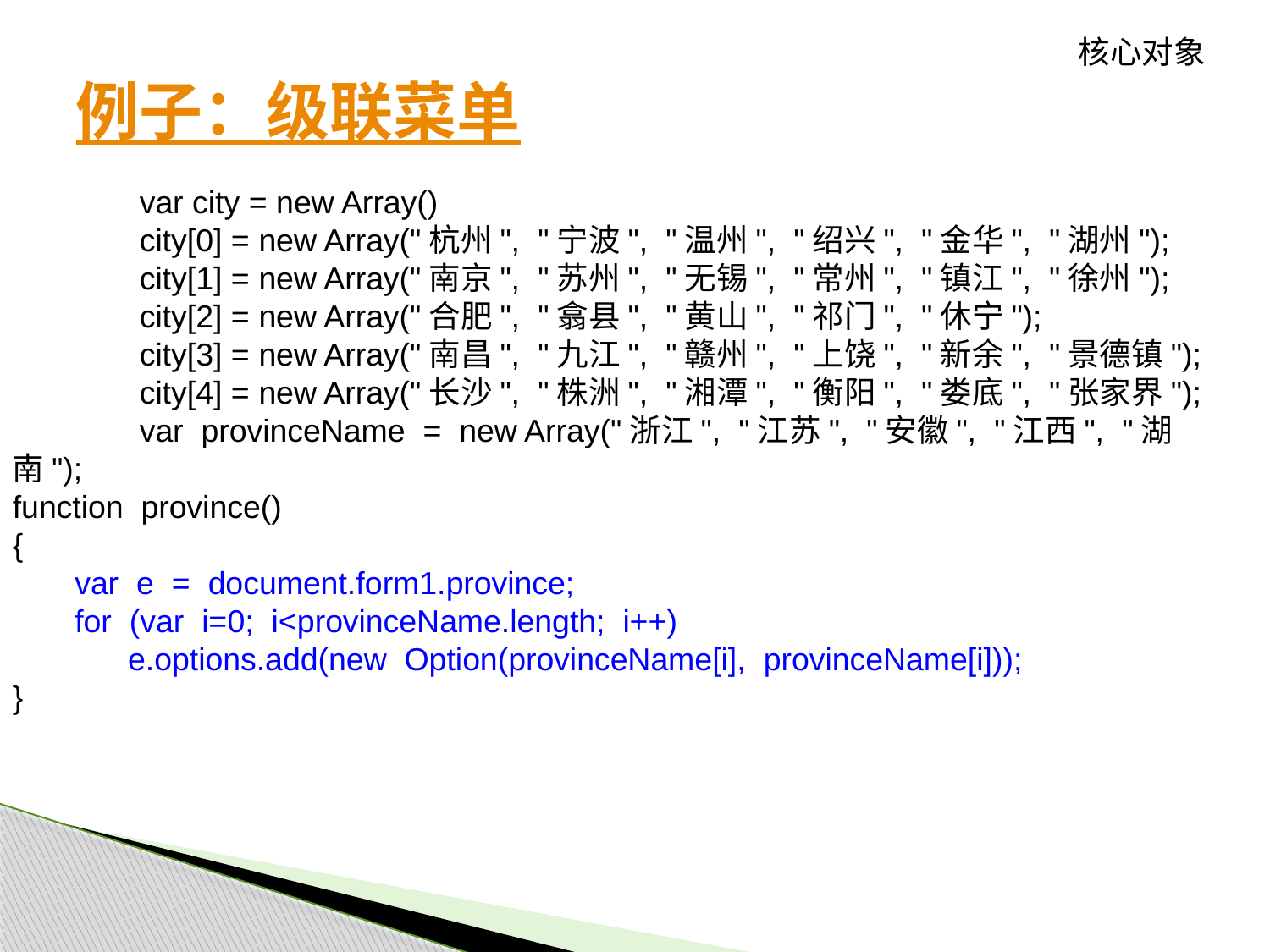

核心对象
# 例子：级联菜单
	var city = new Array()
	city[0] = new Array("杭州",  "宁波",  "温州",  "绍兴",  "金华",  "湖州");
	city[1] = new Array("南京",  "苏州",  "无锡",  "常州",  "镇江",  "徐州");
	city[2] = new Array("合肥",  "翕县",  "黄山",  "祁门",  "休宁");
	city[3] = new Array("南昌",  "九江",  "赣州",  "上饶",  "新余",  "景德镇");
	city[4] = new Array("长沙",  "株洲",  "湘潭",  "衡阳",  "娄底",  "张家界");
 	var  provinceName  =  new Array("浙江",  "江苏",  "安徽",  "江西",  "湖南");
function  province()
{
       var  e  =  document.form1.province;
       for  (var  i=0;  i<provinceName.length;  i++)
             e.options.add(new  Option(provinceName[i],  provinceName[i]));
}